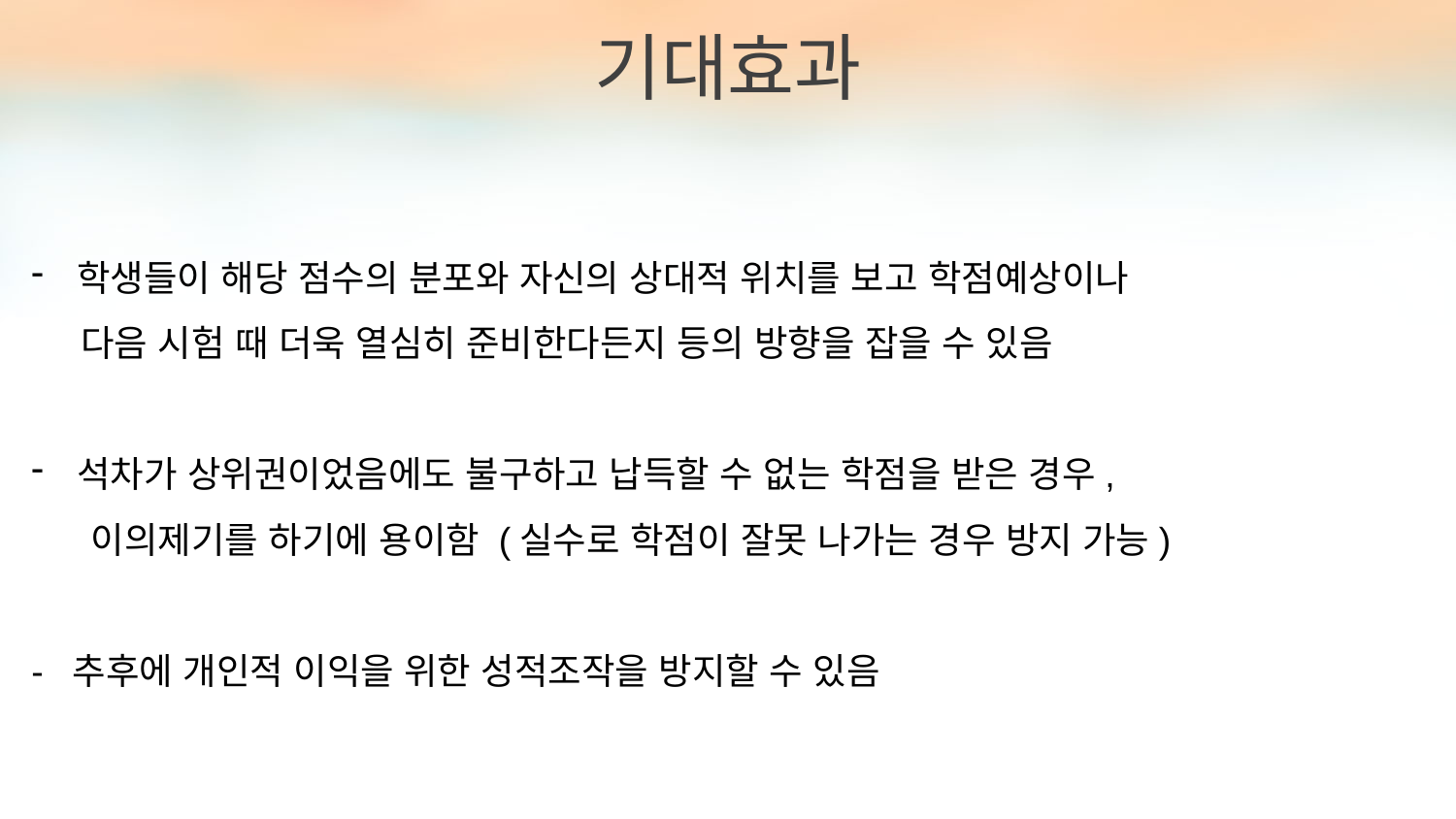

기대효과
학생들이 해당 점수의 분포와 자신의 상대적 위치를 보고 학점예상이나
    다음 시험 때 더욱 열심히 준비한다든지 등의 방향을 잡을 수 있음

석차가 상위권이었음에도 불구하고 납득할 수 없는 학점을 받은 경우,
     이의제기를 하기에 용이함 (실수로 학점이 잘못 나가는 경우 방지 가능)

-  추후에 개인적 이익을 위한 성적조작을 방지할 수 있음